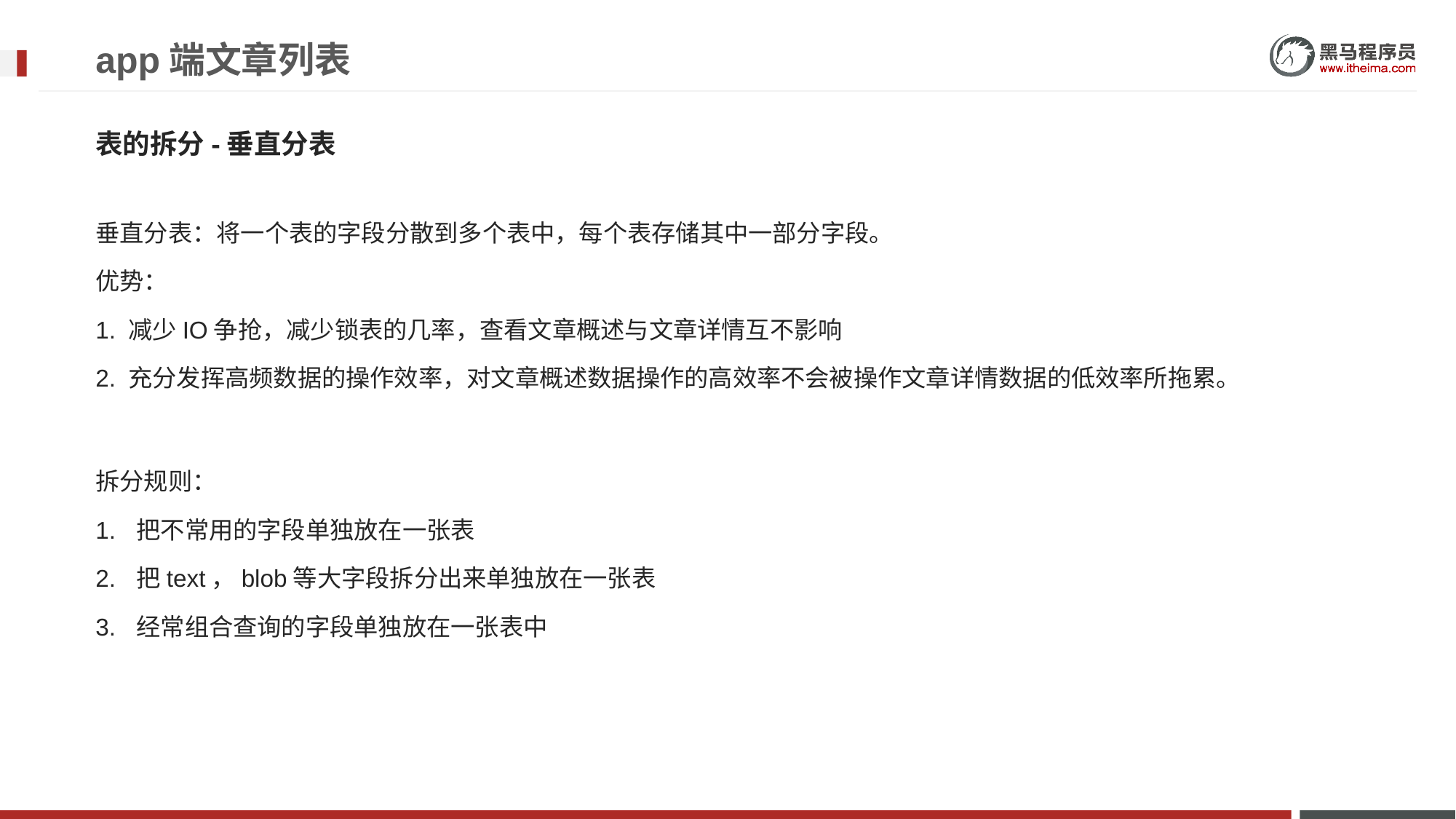

# app端文章列表
表的拆分-垂直分表
垂直分表：将一个表的字段分散到多个表中，每个表存储其中一部分字段。
优势：
1. 减少IO争抢，减少锁表的几率，查看文章概述与文章详情互不影响
2. 充分发挥高频数据的操作效率，对文章概述数据操作的高效率不会被操作文章详情数据的低效率所拖累。
拆分规则：
把不常用的字段单独放在一张表
把text，blob等大字段拆分出来单独放在一张表
经常组合查询的字段单独放在一张表中